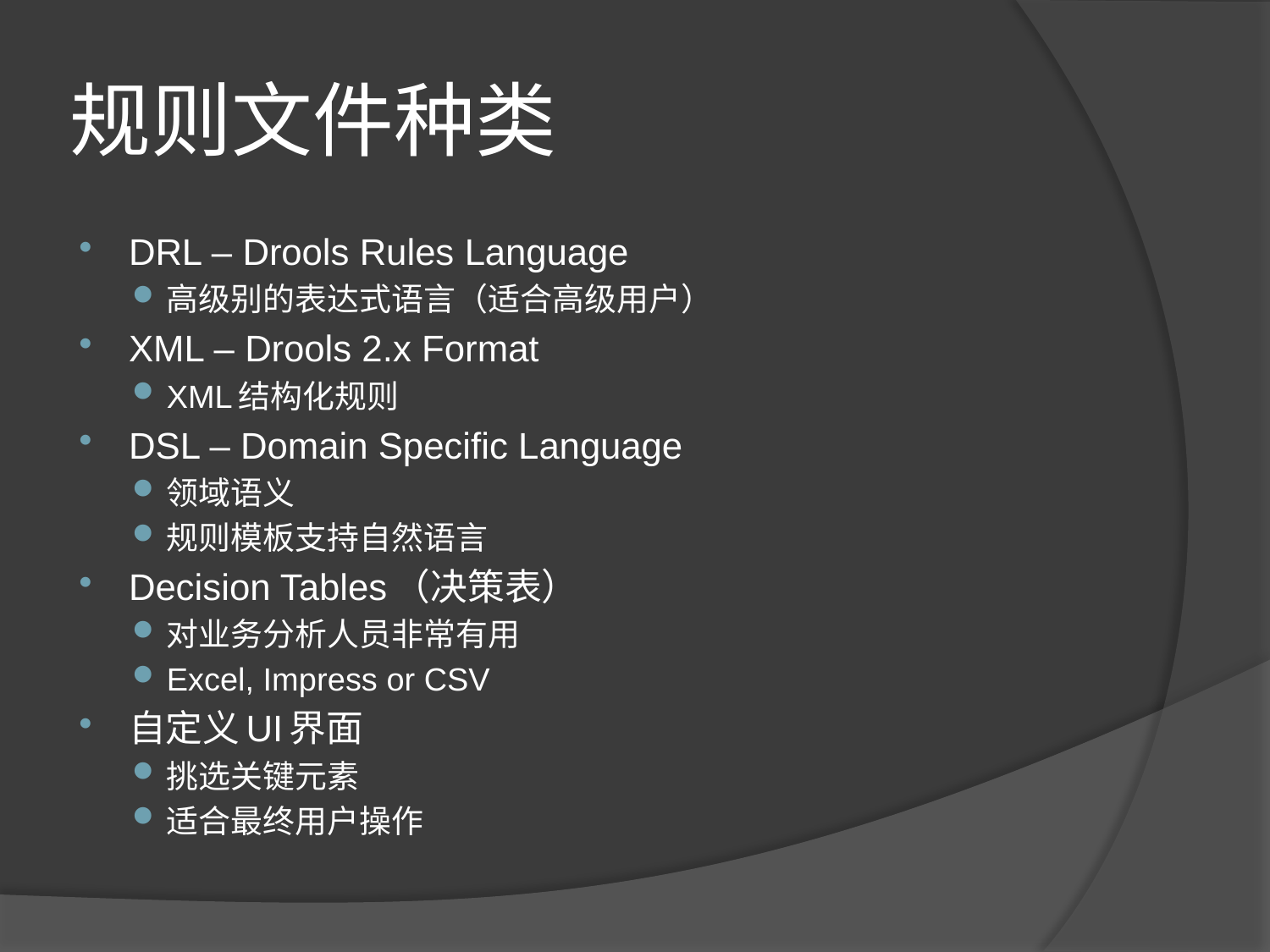

# 规则文件种类
DRL – Drools Rules Language
高级别的表达式语言（适合高级用户）
XML – Drools 2.x Format
XML结构化规则
DSL – Domain Specific Language
领域语义
规则模板支持自然语言
Decision Tables（决策表）
对业务分析人员非常有用
Excel, Impress or CSV
自定义UI界面
挑选关键元素
适合最终用户操作